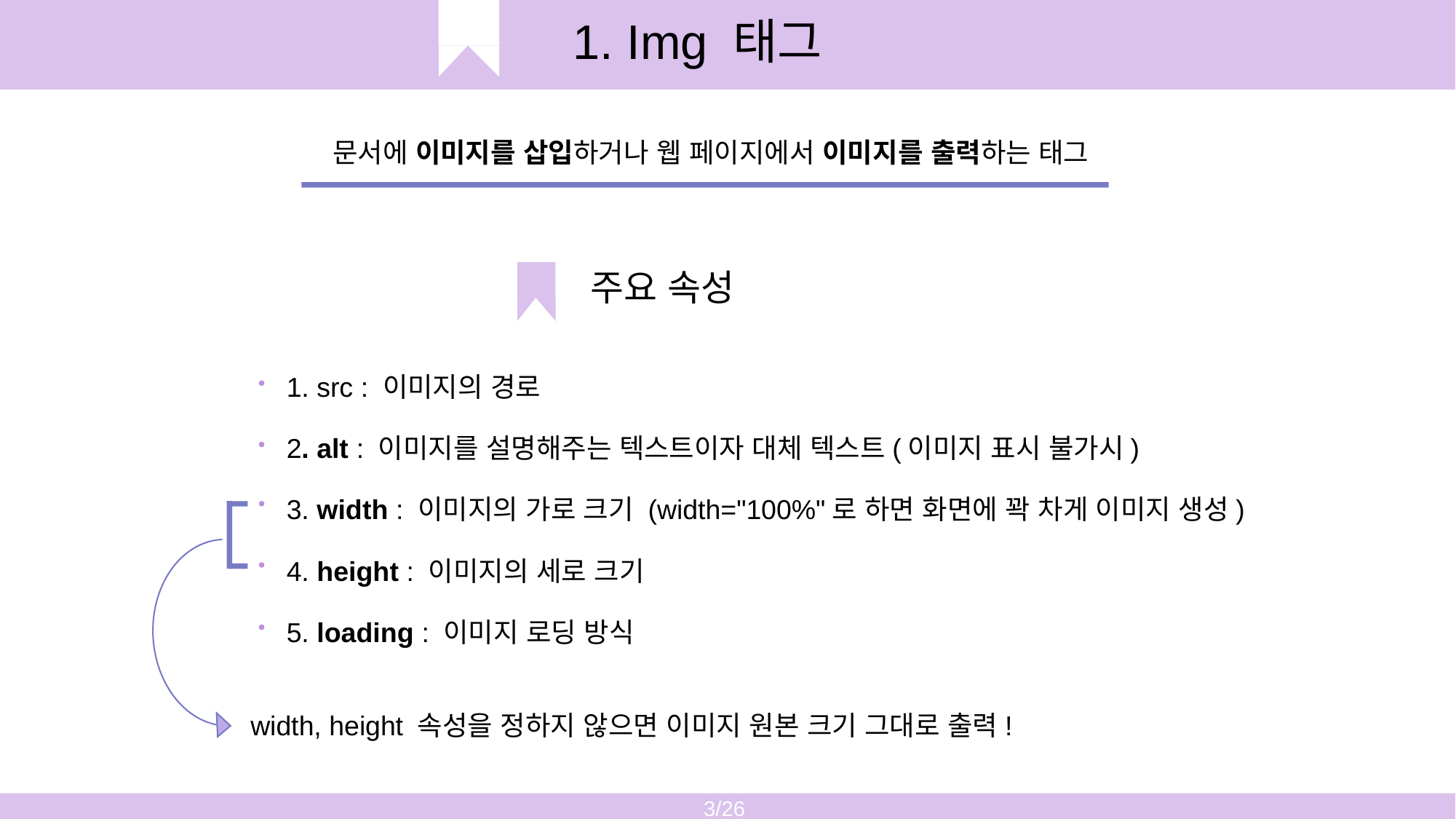

1. Img 태그
문서에 이미지를 삽입하거나 웹 페이지에서 이미지를 출력하는 태그

 주요 속성

1. src : 이미지의 경로
2. alt : 이미지를 설명해주는 텍스트이자 대체 텍스트(이미지 표시 불가시)
3. width : 이미지의 가로 크기 (width="100%"로 하면 화면에 꽉 차게 이미지 생성)
4. height : 이미지의 세로 크기
5. loading : 이미지 로딩 방식

 width, height 속성을 정하지 않으면 이미지 원본 크기 그대로 출력!
3/26